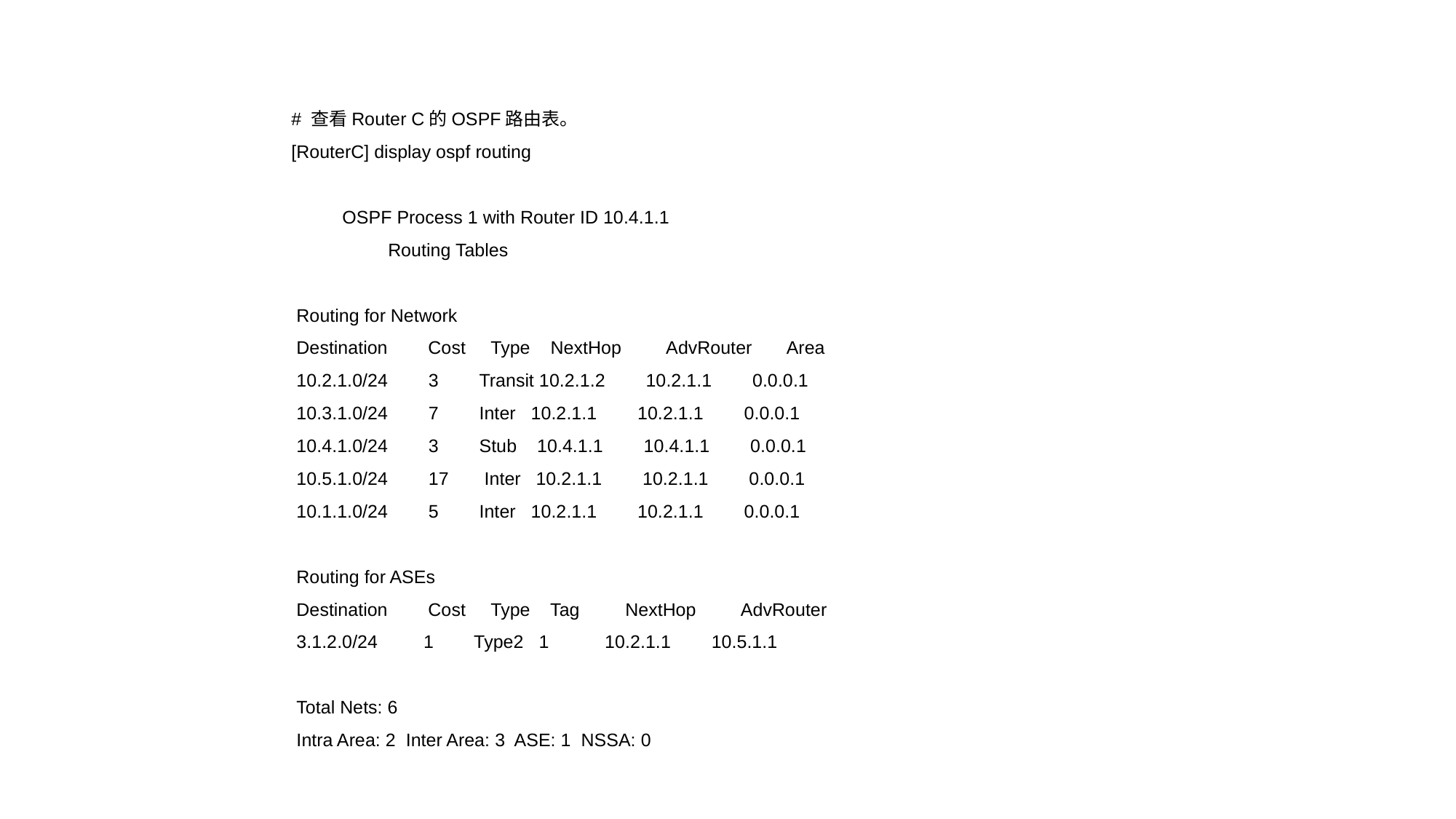

# 查看Router C的OSPF路由表。
[RouterC] display ospf routing

          OSPF Process 1 with Router ID 10.4.1.1
                   Routing Tables

 Routing for Network
 Destination        Cost     Type    NextHop         AdvRouter       Area
 10.2.1.0/24        3        Transit 10.2.1.2        10.2.1.1        0.0.0.1
 10.3.1.0/24        7        Inter   10.2.1.1        10.2.1.1        0.0.0.1
 10.4.1.0/24        3        Stub    10.4.1.1        10.4.1.1        0.0.0.1
 10.5.1.0/24        17       Inter   10.2.1.1        10.2.1.1        0.0.0.1
 10.1.1.0/24        5        Inter   10.2.1.1        10.2.1.1        0.0.0.1

 Routing for ASEs
 Destination        Cost     Type    Tag         NextHop         AdvRouter
 3.1.2.0/24         1        Type2   1           10.2.1.1        10.5.1.1

 Total Nets: 6
 Intra Area: 2  Inter Area: 3  ASE: 1  NSSA: 0